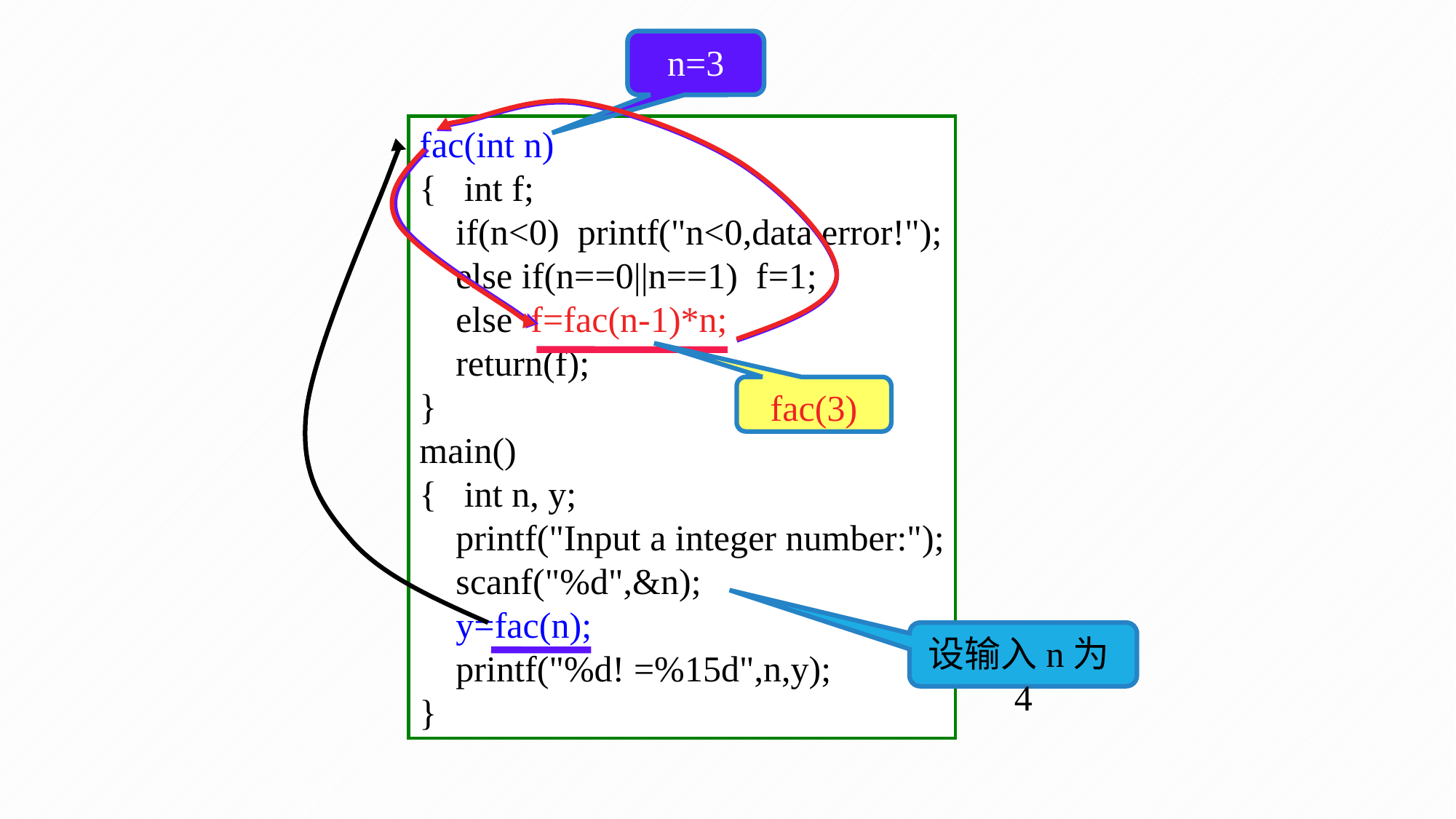

57
n=4
n=3

fac(int n)
{   int f;
    if(n<0)  printf("n<0,data error!");
    else if(n==0||n==1)  f=1;
    else  f=fac(n-1)*n;
    return(f);
}
main()
{   int n, y;
    printf("Input a integer number:");
    scanf("%d",&n);
    y=fac(n);
    printf("%d! =%15d",n,y);
}

fac(3)
设输入n为4